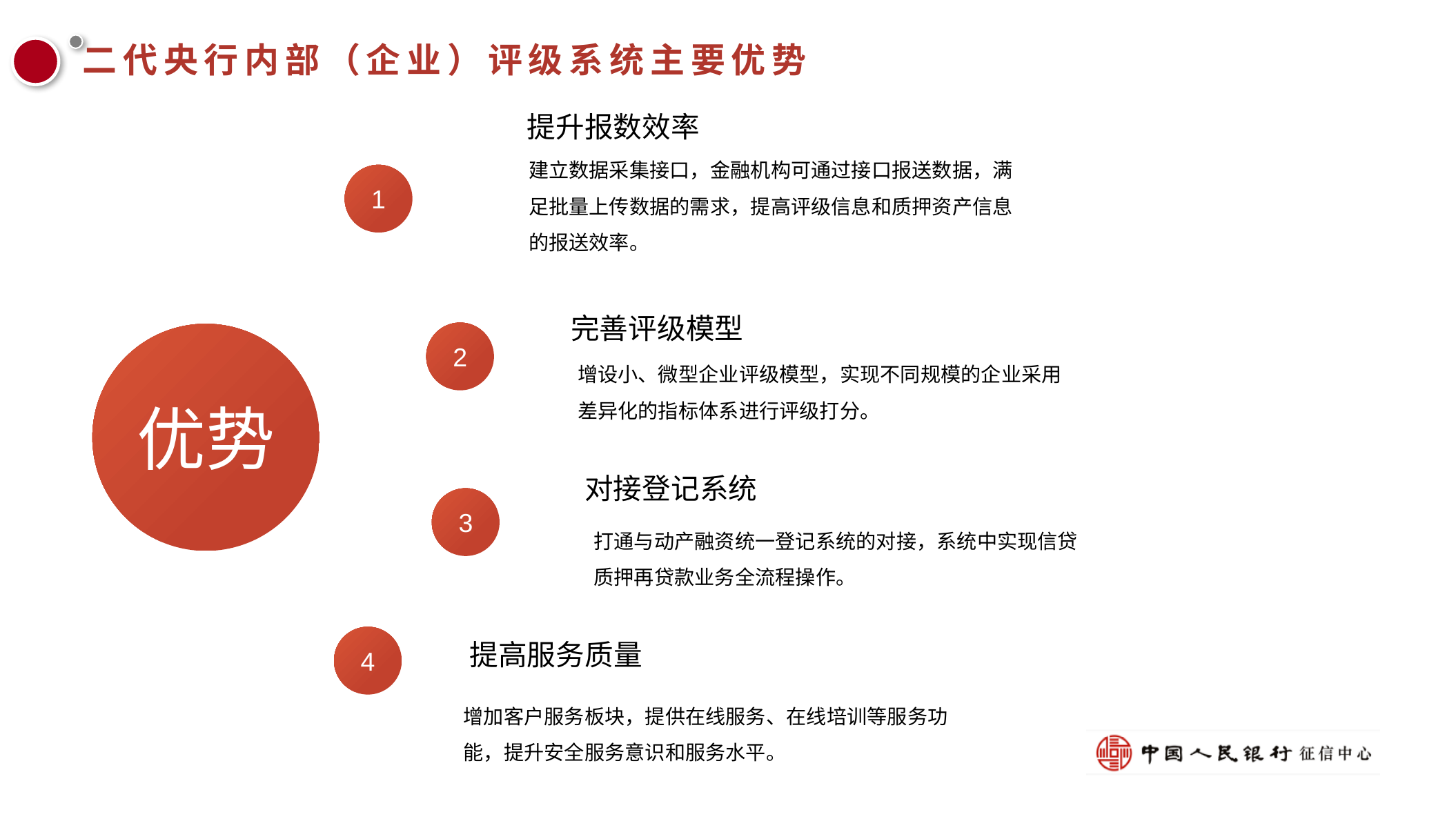

二代央行内部（企业）评级系统主要优势
提升报数效率
建立数据采集接口，金融机构可通过接口报送数据，满足批量上传数据的需求，提高评级信息和质押资产信息的报送效率。
1
完善评级模型
2
优势
增设小、微型企业评级模型，实现不同规模的企业采用差异化的指标体系进行评级打分。
对接登记系统
3
打通与动产融资统一登记系统的对接，系统中实现信贷质押再贷款业务全流程操作。
4
提高服务质量
增加客户服务板块，提供在线服务、在线培训等服务功能，提升安全服务意识和服务水平。